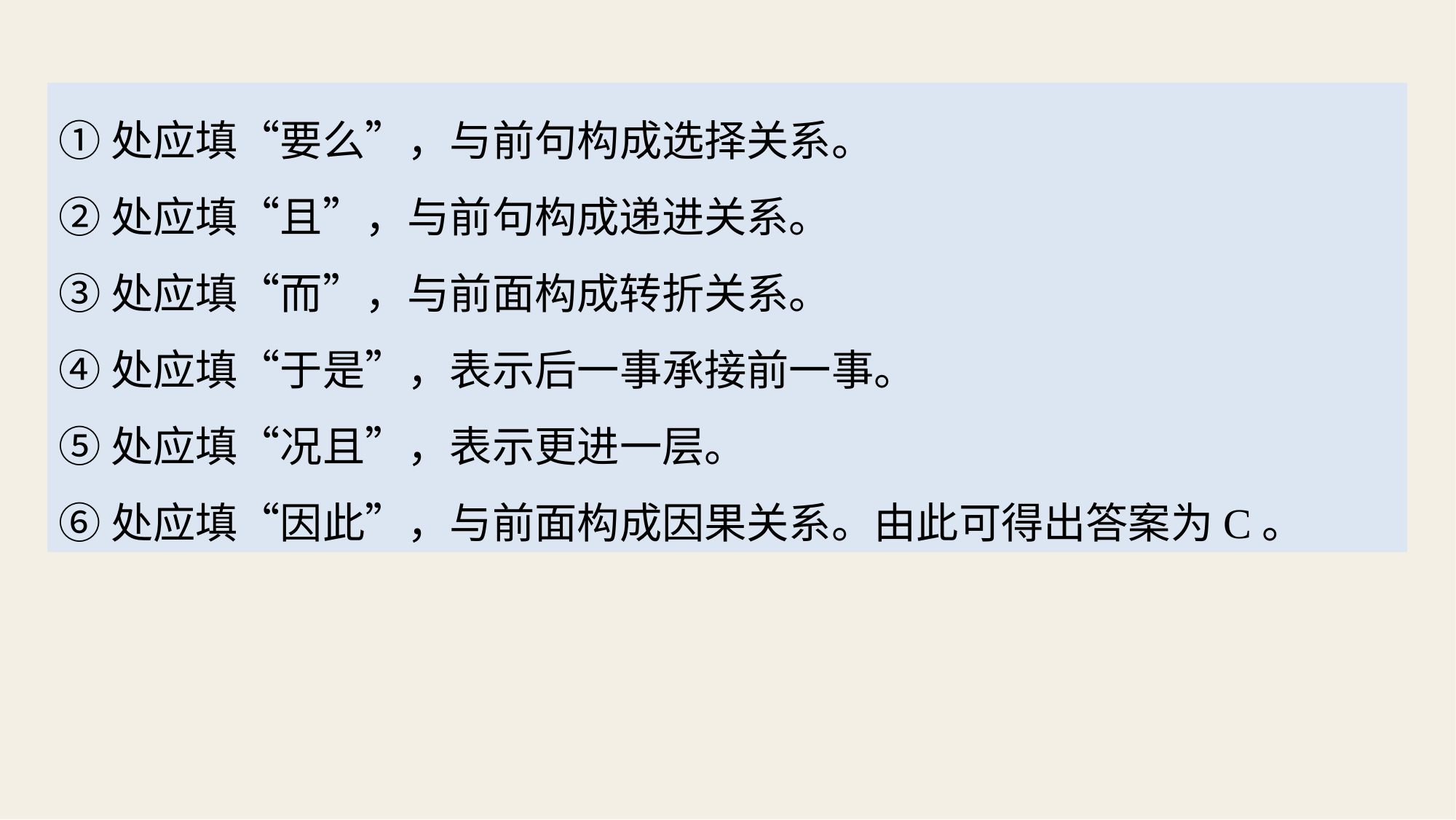

①处应填“要么”，与前句构成选择关系。
②处应填“且”，与前句构成递进关系。
③处应填“而”，与前面构成转折关系。
④处应填“于是”，表示后一事承接前一事。
⑤处应填“况且”，表示更进一层。
⑥处应填“因此”，与前面构成因果关系。由此可得出答案为C。